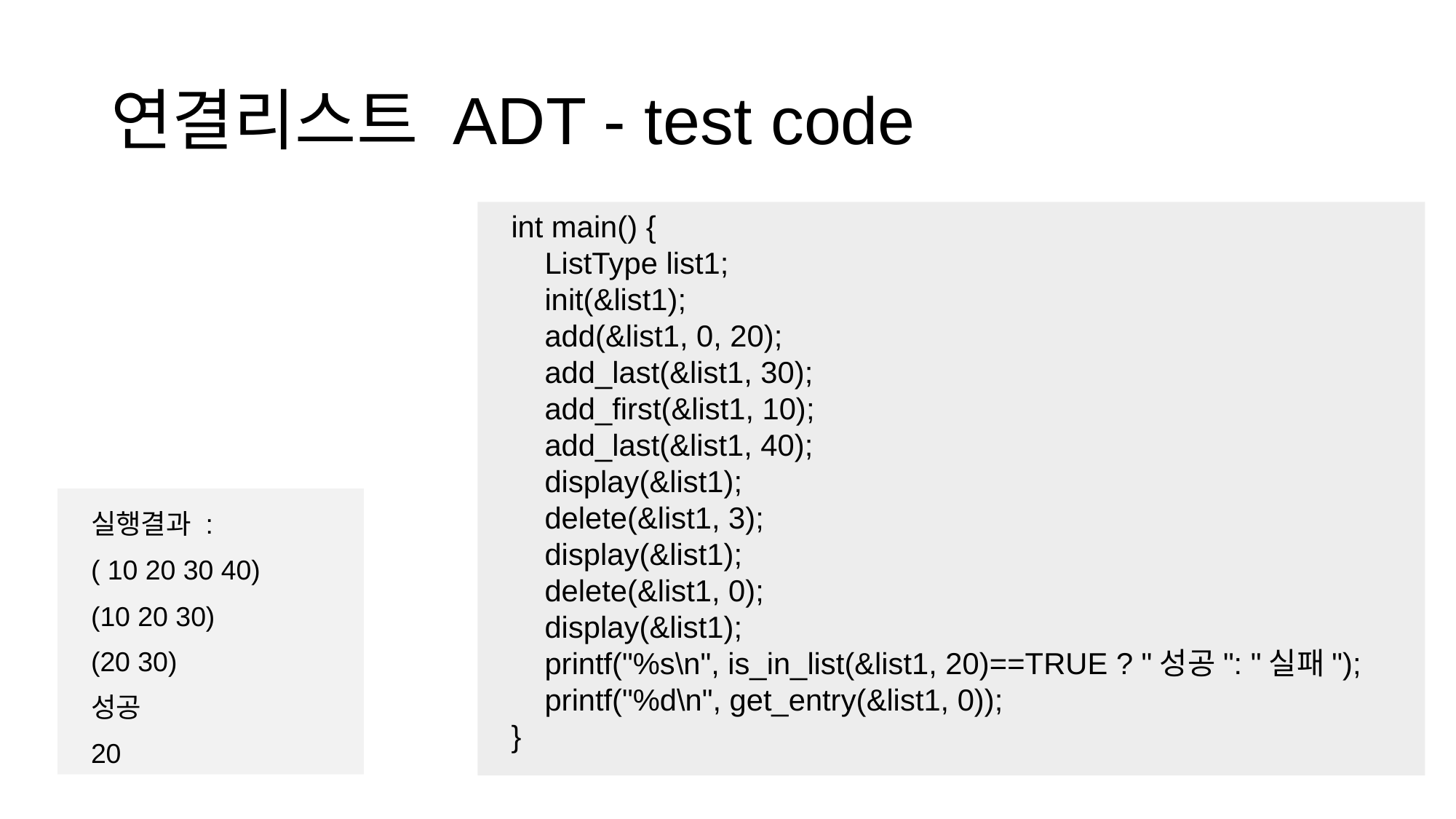

# 연결리스트 ADT - test code
int main() {
    ListType list1;
    init(&list1);
    add(&list1, 0, 20);
    add_last(&list1, 30);
    add_first(&list1, 10);
    add_last(&list1, 40);
    display(&list1);
    delete(&list1, 3);
    display(&list1);
    delete(&list1, 0);
    display(&list1);
    printf("%s\n", is_in_list(&list1, 20)==TRUE ? "성공": "실패");
    printf("%d\n", get_entry(&list1, 0));
}
실행결과 :
( 10 20 30 40)
(10 20 30)
(20 30)
성공
20